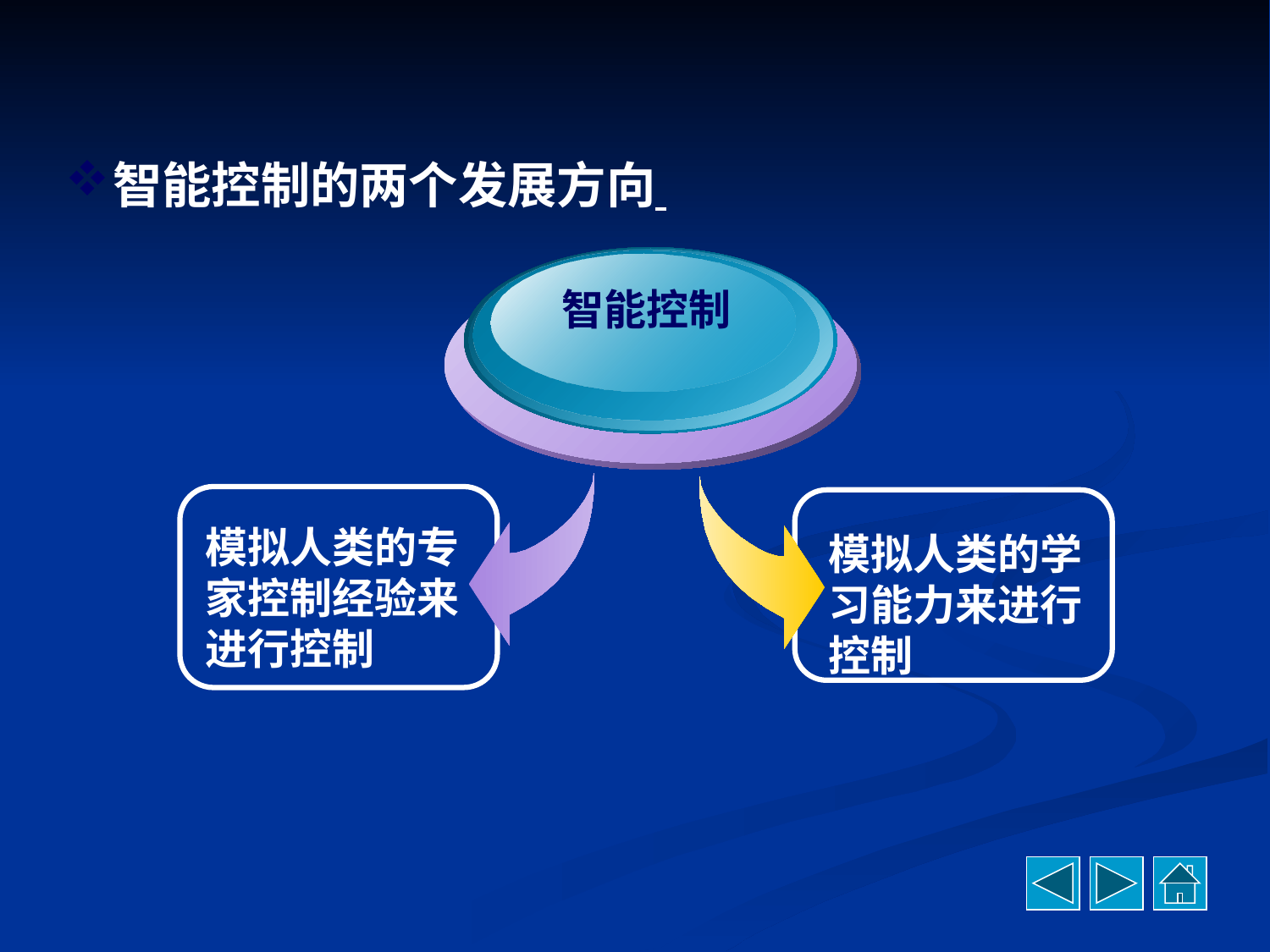

智能控制的两个发展方向

智能控制

模拟人类的专家控制经验来进行控制

模拟人类的学习能力来进行控制